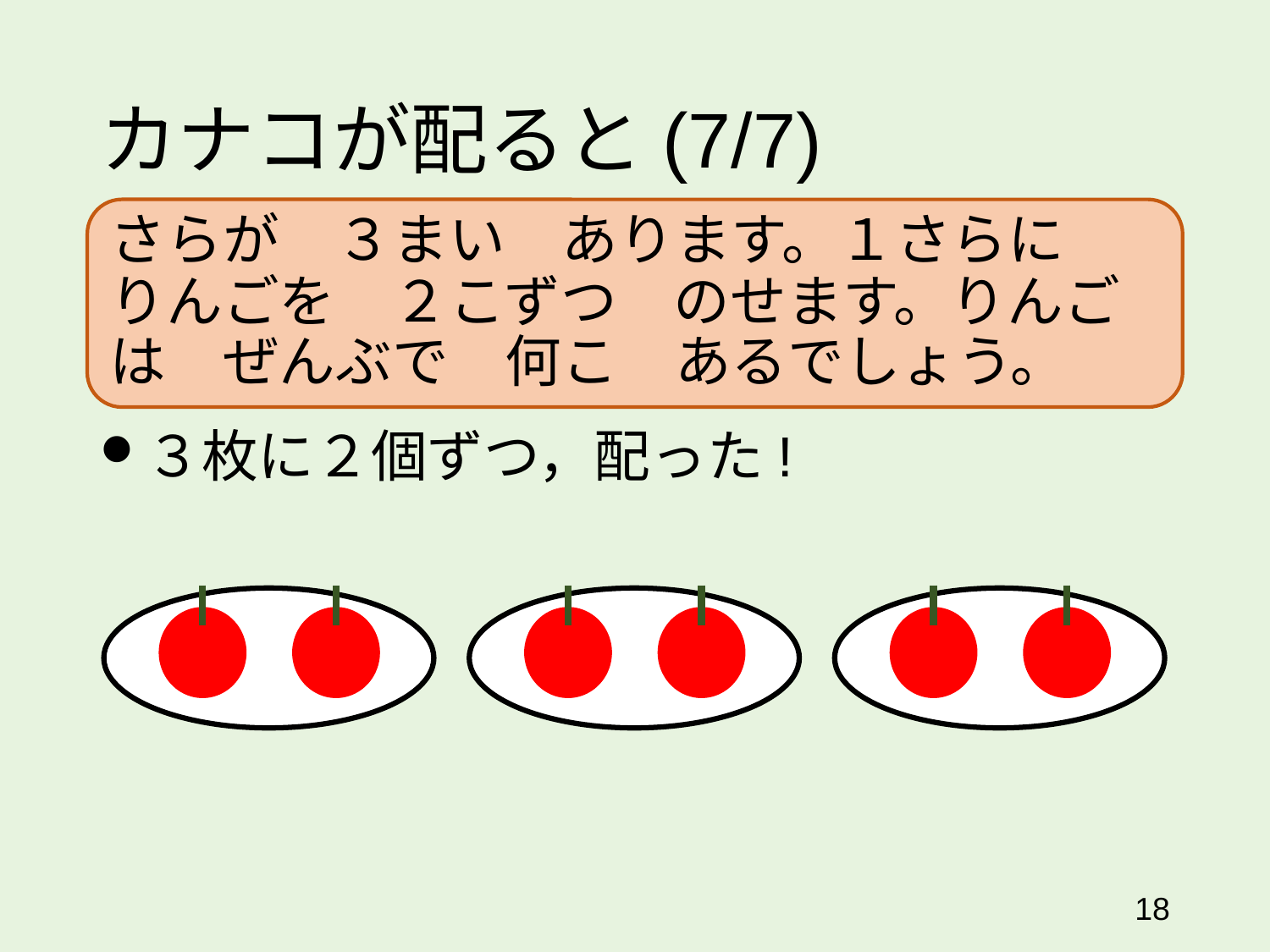

# カナコが配ると(7/7)
さらが　３まい　あります。１さらに　りんごを　２こずつ　のせます。りんごは　ぜんぶで　何こ　あるでしょう。
３枚に２個ずつ，配った!

18